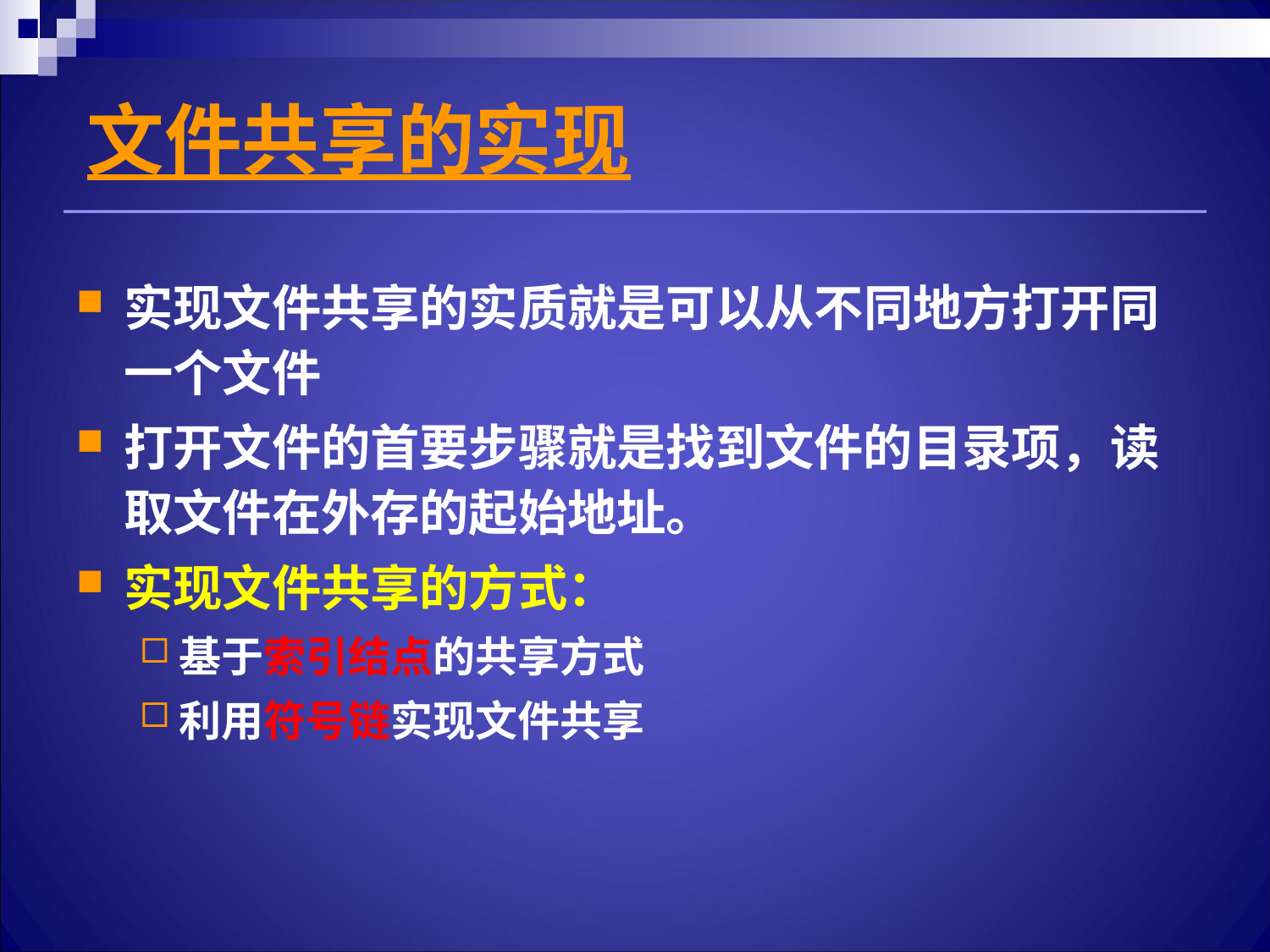

文件共享的实现
实现文件共享的实质就是可以从不同地方打开同一个文件
打开文件的首要步骤就是找到文件的目录项，读取文件在外存的起始地址。
实现文件共享的方式：
基于索引结点的共享方式
利用符号链实现文件共享